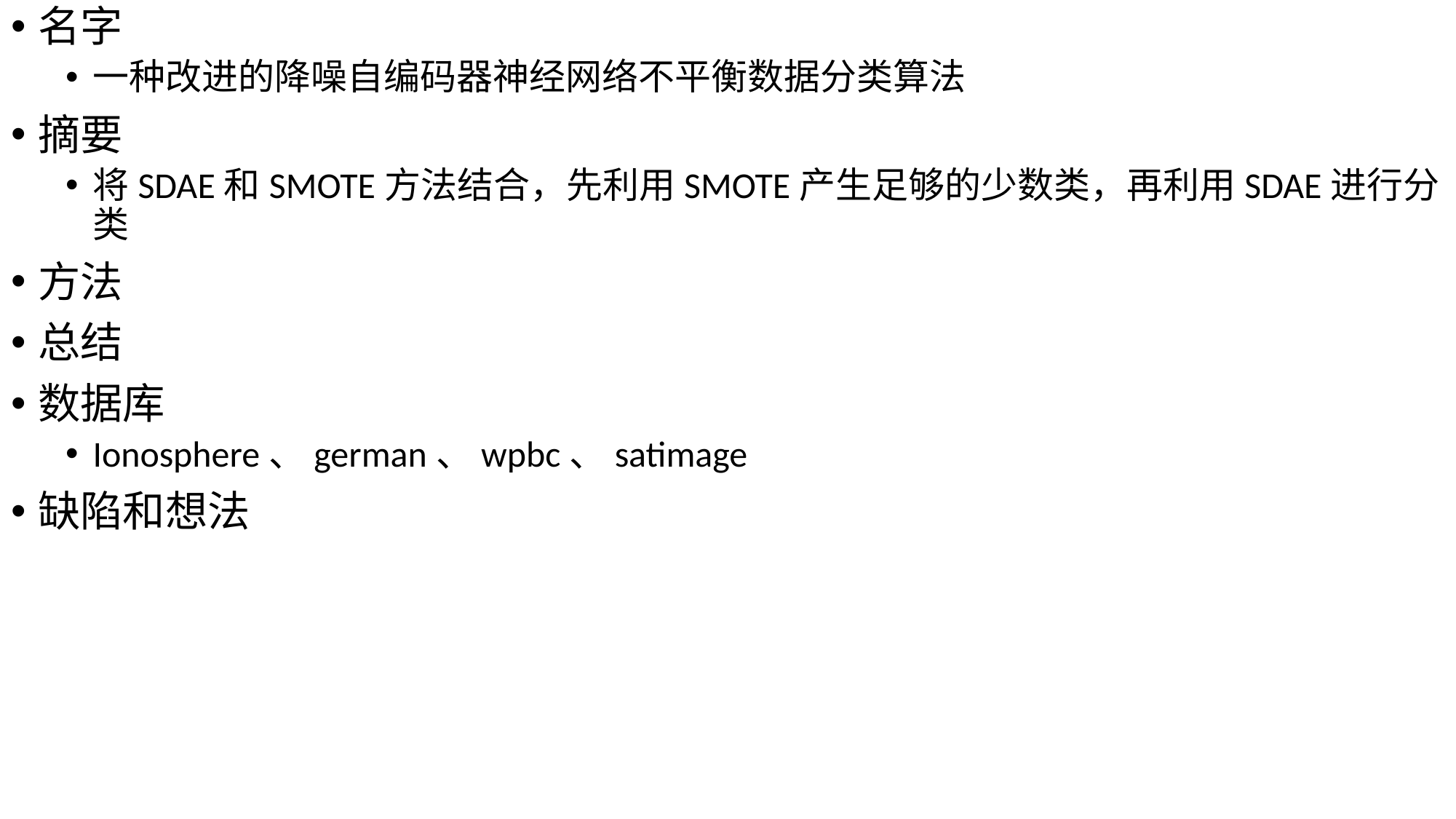

名字
一种改进的降噪自编码器神经网络不平衡数据分类算法
摘要
将SDAE和SMOTE方法结合，先利用SMOTE产生足够的少数类，再利用SDAE进行分类
方法
总结
数据库
Ionosphere、german、wpbc、satimage
缺陷和想法